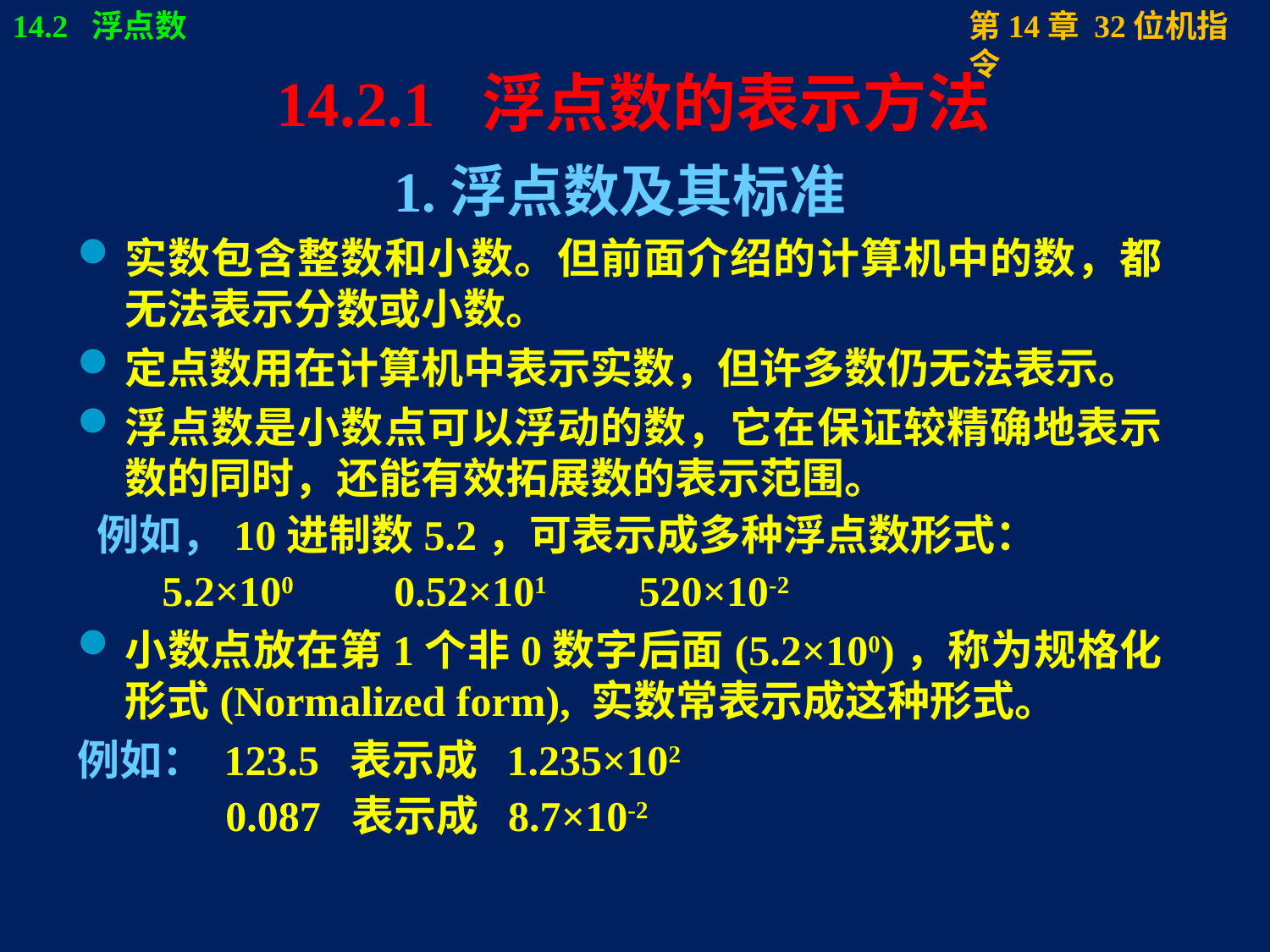

# 14.2.1  浮点数的表示方法
1.浮点数及其标准
实数包含整数和小数。但前面介绍的计算机中的数，都无法表示分数或小数。
定点数用在计算机中表示实数，但许多数仍无法表示。
浮点数是小数点可以浮动的数，它在保证较精确地表示数的同时，还能有效拓展数的表示范围。
 例如，10进制数5.2，可表示成多种浮点数形式：
        5.2×100            0.52×101               520×10-2
小数点放在第1个非0数字后面(5.2×100)，称为规格化形式(Normalized form), 实数常表示成这种形式。
例如： 123.5  表示成  1.235×102
              0.087  表示成  8.7×10-2